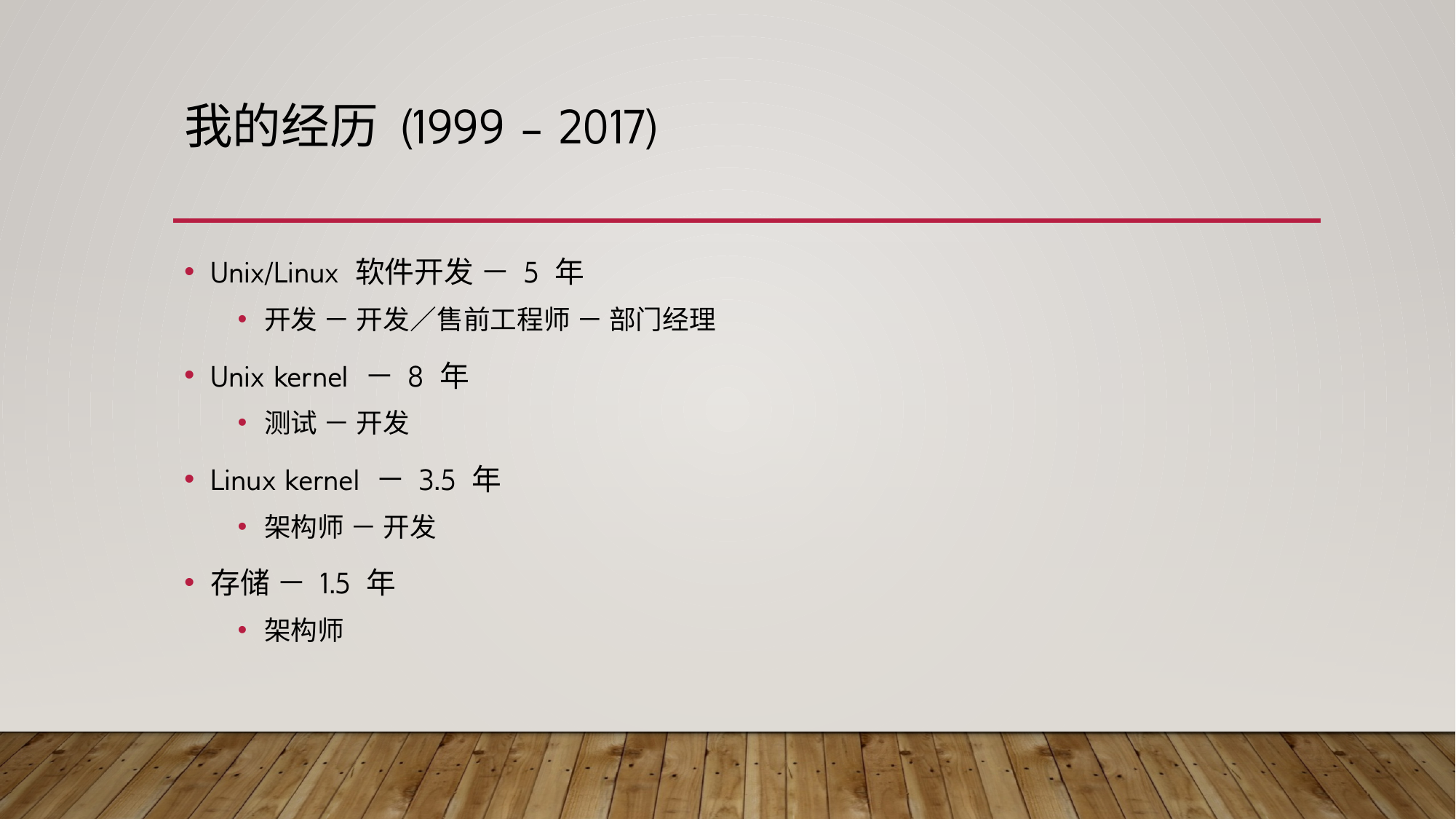

# 我的经历 (1999 – 2017)
Unix/Linux 软件开发 － 5 年
开发 － 开发／售前工程师 － 部门经理
Unix kernel － 8 年
测试 － 开发
Linux kernel － 3.5 年
架构师 － 开发
存储 － 1.5 年
架构师